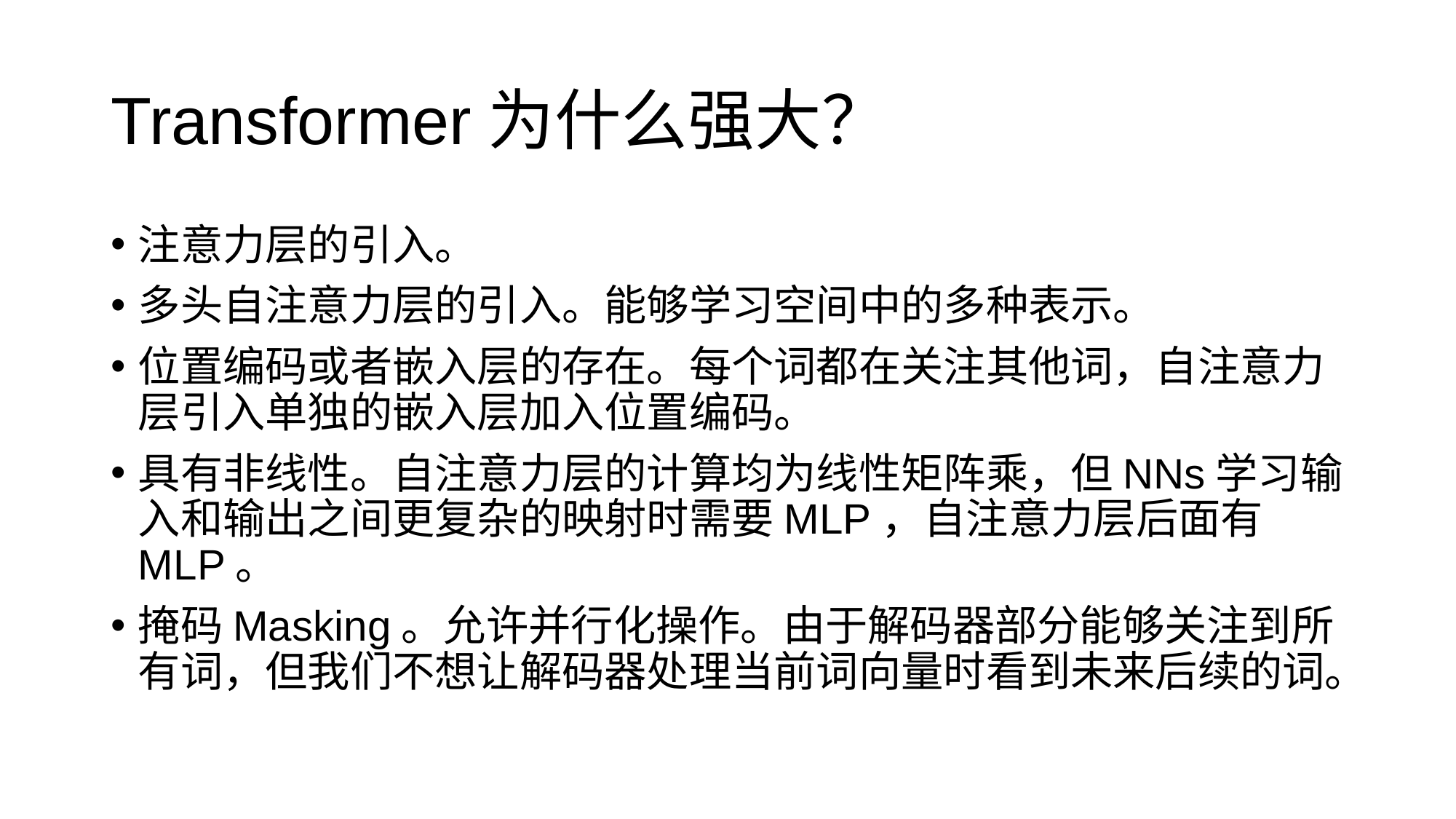

# Transformer为什么强大？
注意力层的引入。
多头自注意力层的引入。能够学习空间中的多种表示。
位置编码或者嵌入层的存在。每个词都在关注其他词，自注意力层引入单独的嵌入层加入位置编码。
具有非线性。自注意力层的计算均为线性矩阵乘，但NNs学习输入和输出之间更复杂的映射时需要MLP，自注意力层后面有MLP。
掩码Masking。允许并行化操作。由于解码器部分能够关注到所有词，但我们不想让解码器处理当前词向量时看到未来后续的词。